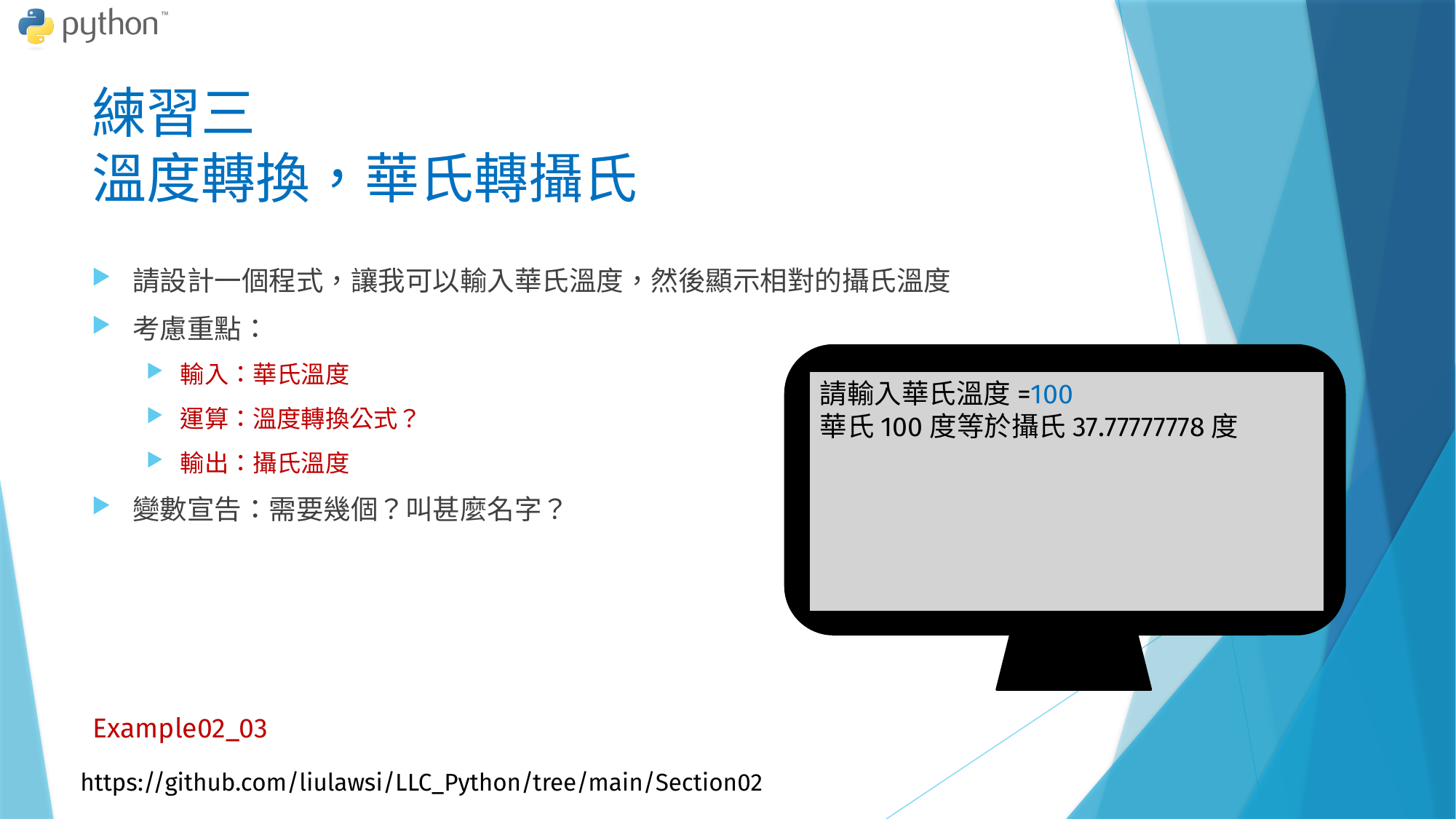

# 練習三 溫度轉換，華氏轉攝氏
請設計一個程式，讓我可以輸入華氏溫度，然後顯示相對的攝氏溫度
考慮重點：
輸入：華氏溫度
運算：溫度轉換公式？
輸出：攝氏溫度
變數宣告：需要幾個？叫甚麼名字？

請輸入華氏溫度=100
華氏100度等於攝氏37.77777778度

Example02_03